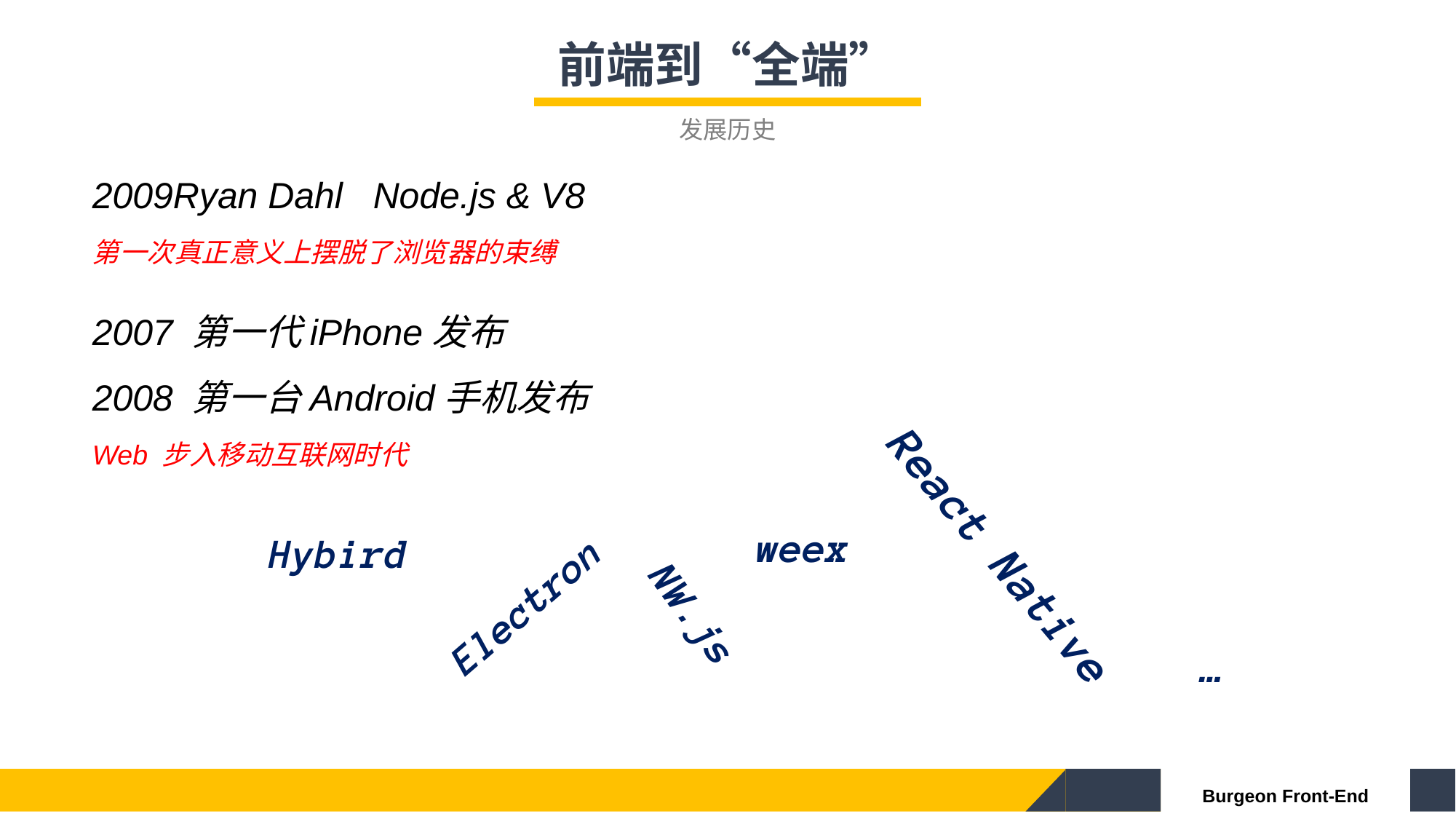

前端到“全端”
发展历史
Ryan Dahl   Node.js & V8
第一次真正意义上摆脱了浏览器的束缚
2007 第一代iPhone发布
2008 第一台Android手机发布
Web 步入移动互联网时代
weex
Electron
Hybird
React Native
NW.js
…
Burgeon Front-End